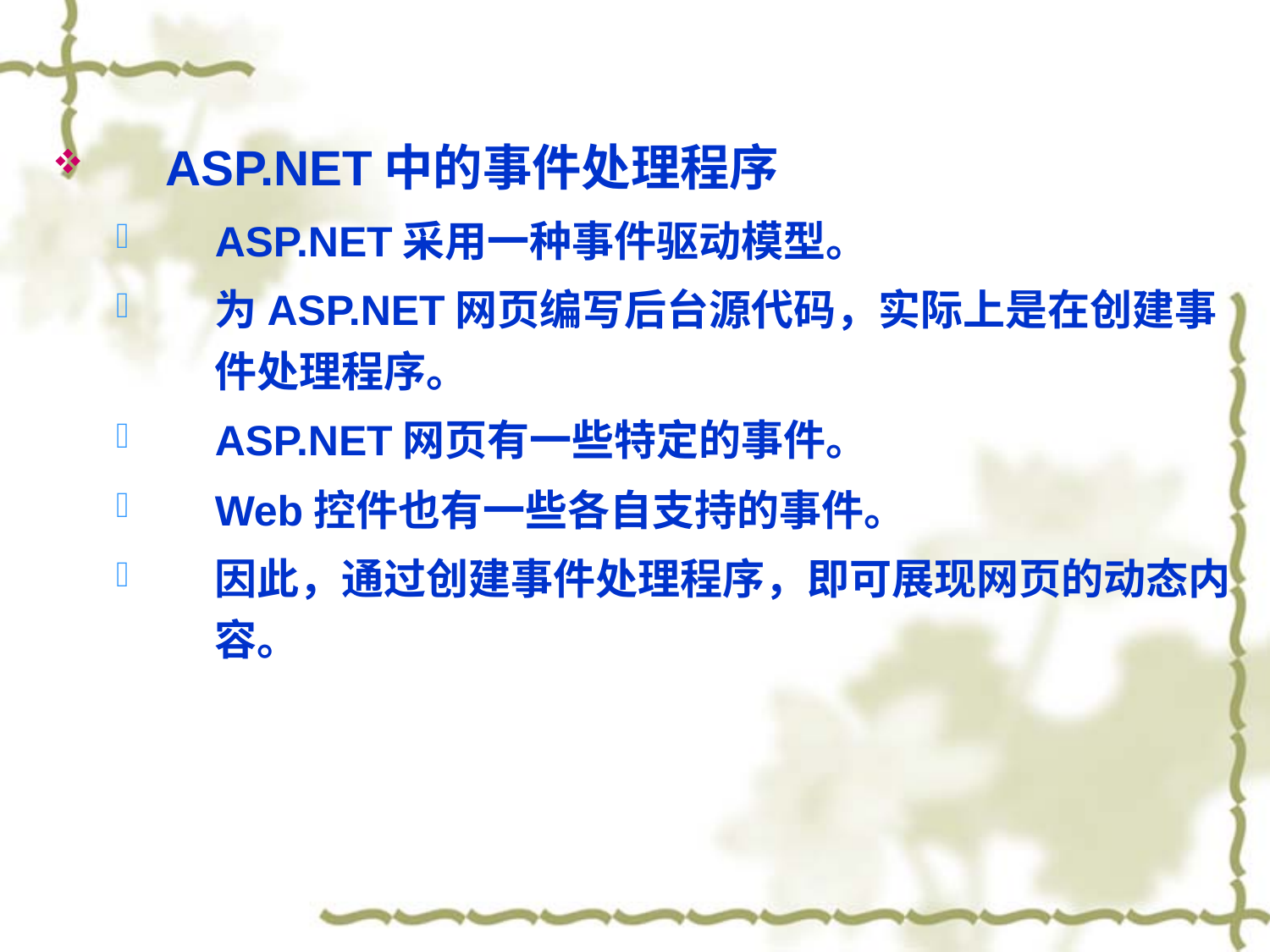

ASP.NET中的事件处理程序
ASP.NET采用一种事件驱动模型。
为ASP.NET网页编写后台源代码，实际上是在创建事件处理程序。
ASP.NET网页有一些特定的事件。
Web控件也有一些各自支持的事件。
因此，通过创建事件处理程序，即可展现网页的动态内容。